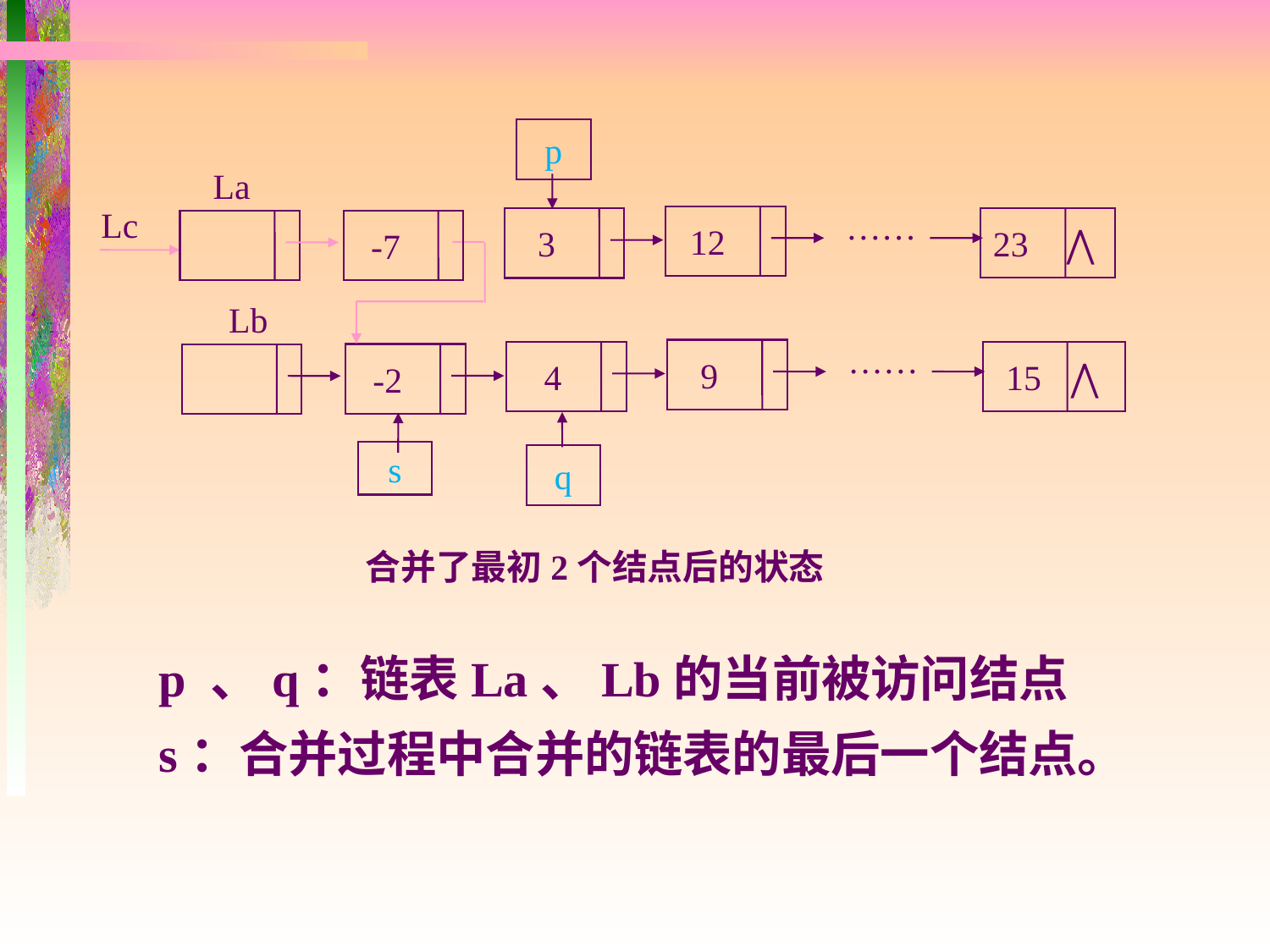

p

La

……

Lc

12

23    ⋀

3

-7

Lb

……

9

 15   ⋀

4

-2

q

s
合并了最初2个结点后的状态
	p 、q：链表La、Lb的当前被访问结点
	s：合并过程中合并的链表的最后一个结点。